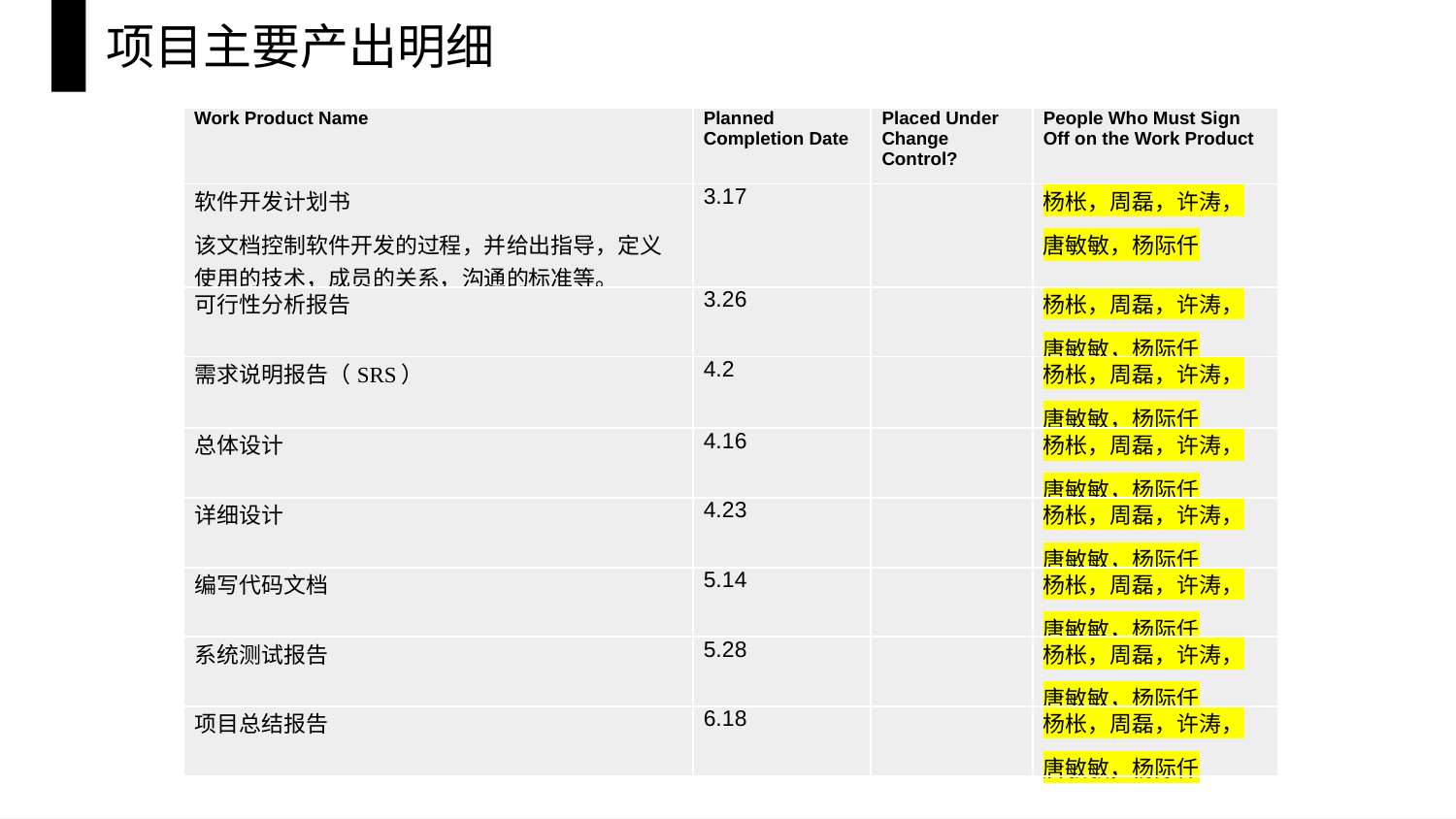

项目主要产出明细
| Work Product Name | Planned Completion Date | Placed Under Change Control? | People Who Must Sign Off on the Work Product |
| --- | --- | --- | --- |
| 软件开发计划书 该文档控制软件开发的过程，并给出指导，定义使用的技术，成员的关系，沟通的标准等。 | 3.17 |  | 杨枨，周磊，许涛， 唐敏敏，杨际仟 |
| 可行性分析报告 | 3.26 |  | 杨枨，周磊，许涛， 唐敏敏，杨际仟 |
| 需求说明报告（SRS） | 4.2 |  | 杨枨，周磊，许涛， 唐敏敏，杨际仟 |
| 总体设计 | 4.16 |  | 杨枨，周磊，许涛， 唐敏敏，杨际仟 |
| 详细设计 | 4.23 |  | 杨枨，周磊，许涛， 唐敏敏，杨际仟 |
| 编写代码文档 | 5.14 |  | 杨枨，周磊，许涛， 唐敏敏，杨际仟 |
| 系统测试报告 | 5.28 |  | 杨枨，周磊，许涛， 唐敏敏，杨际仟 |
| 项目总结报告 | 6.18 |  | 杨枨，周磊，许涛， 唐敏敏，杨际仟 |